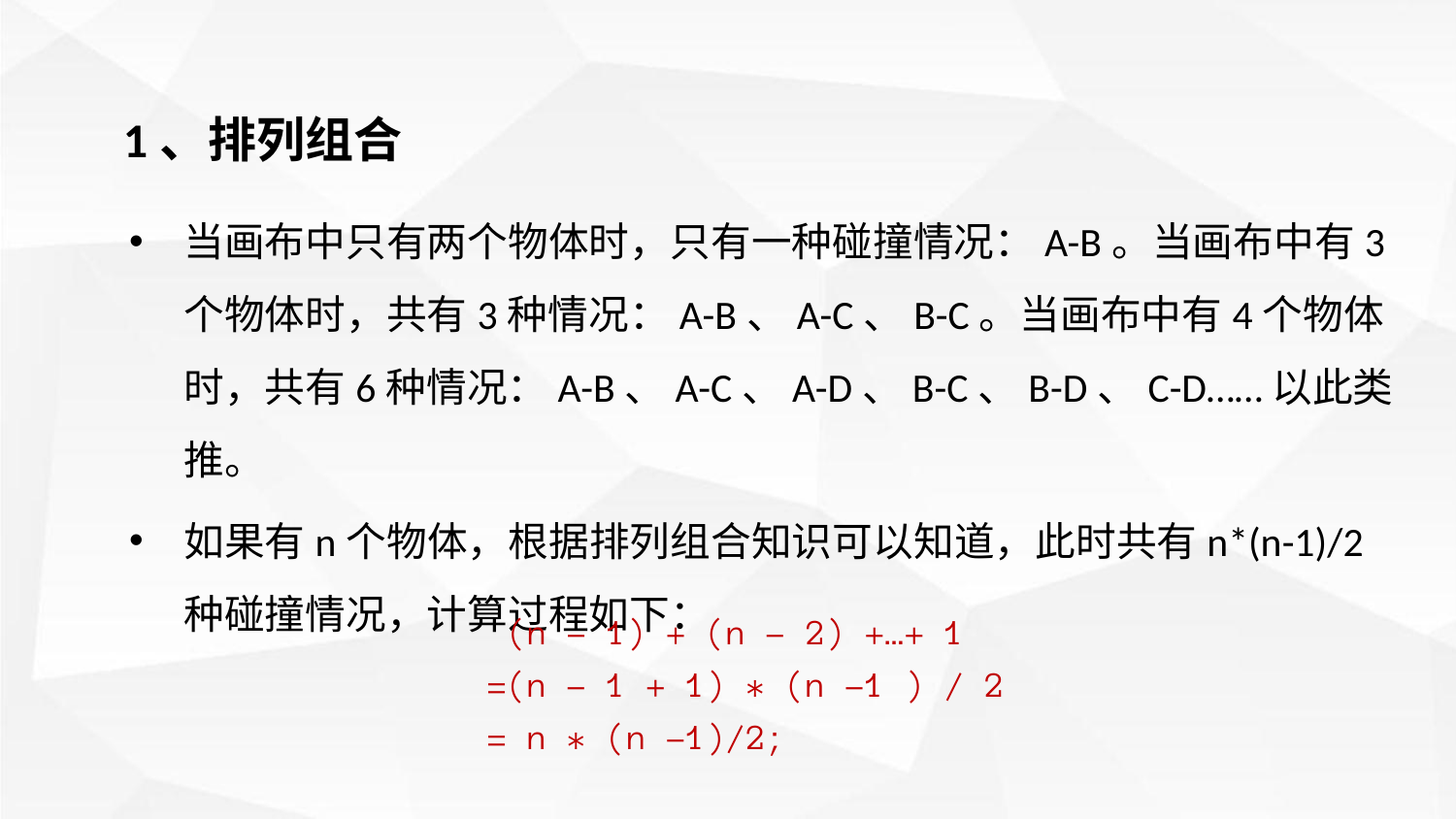

1、排列组合
当画布中只有两个物体时，只有一种碰撞情况：A-B。当画布中有3个物体时，共有3种情况：A-B、A-C、B-C。当画布中有4个物体时，共有6种情况：A-B、A-C、A-D、B-C、B-D、C-D……以此类推。
如果有n个物体，根据排列组合知识可以知道，此时共有n*(n-1)/2种碰撞情况，计算过程如下：
 (n - 1) + (n - 2) +…+ 1
=(n - 1 + 1) * (n -1 ) / 2
= n * (n -1)/2;